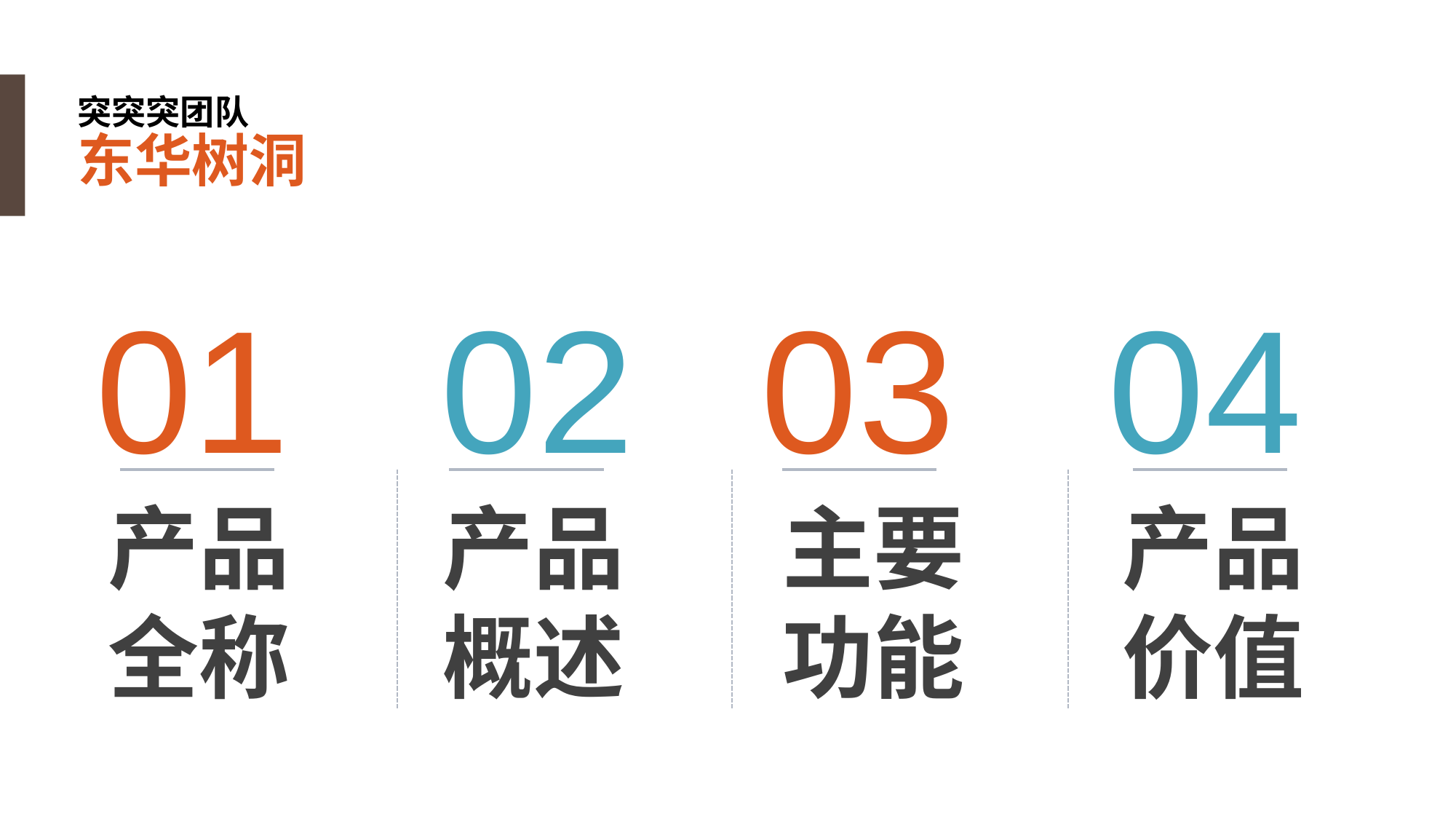

# 突突突团队 东华树洞
01
02
03
04
产品概述
主要功能
产品价值
产品全称